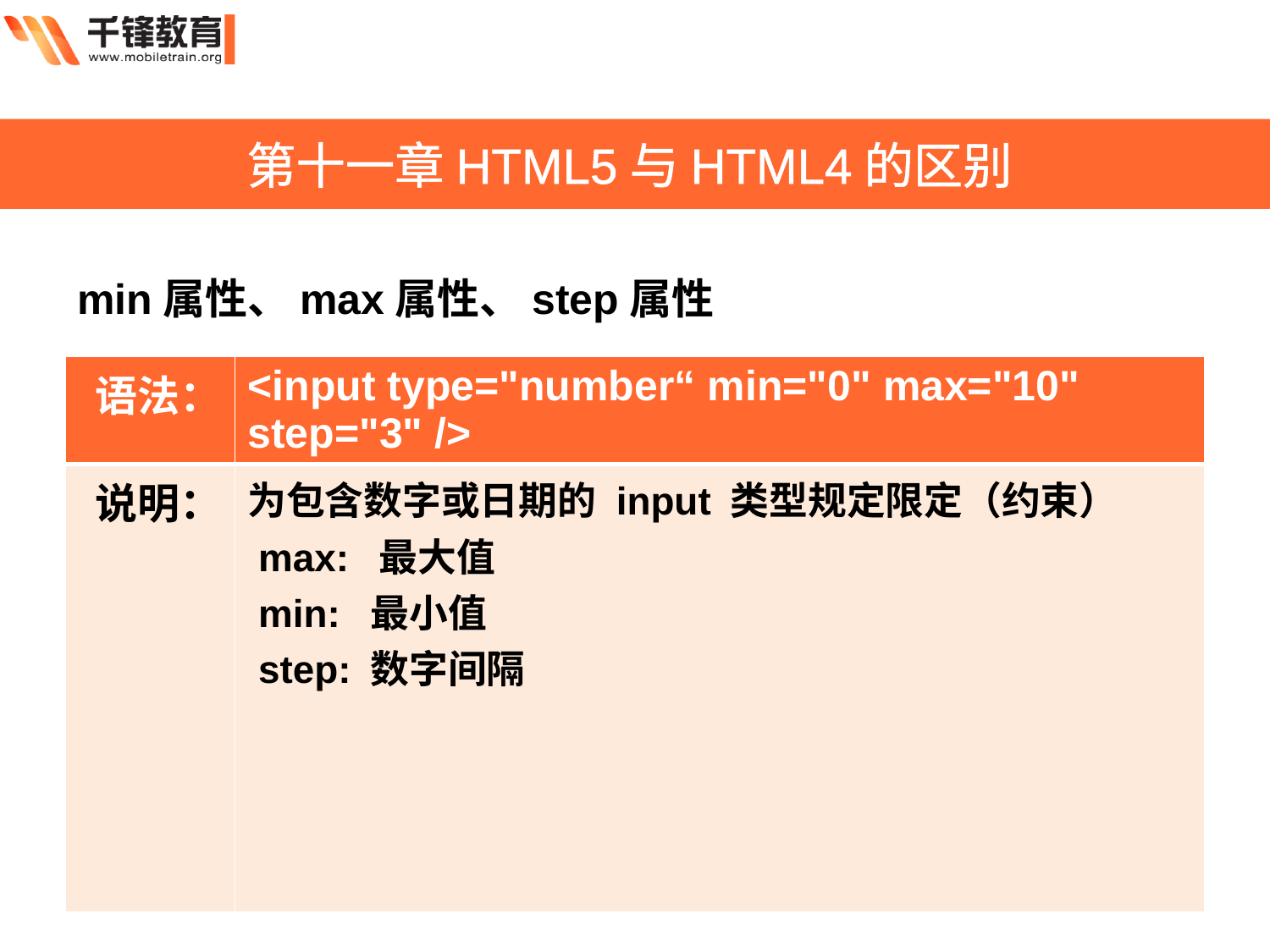

第十一章HTML5与HTML4的区别
min属性、max属性、step属性

| 语法： | <input type="number“ min="0" max="10" step="3" /> |
| --- | --- |
| 说明： | 为包含数字或日期的 input 类型规定限定（约束） max: 最大值 min: 最小值 step: 数字间隔 |